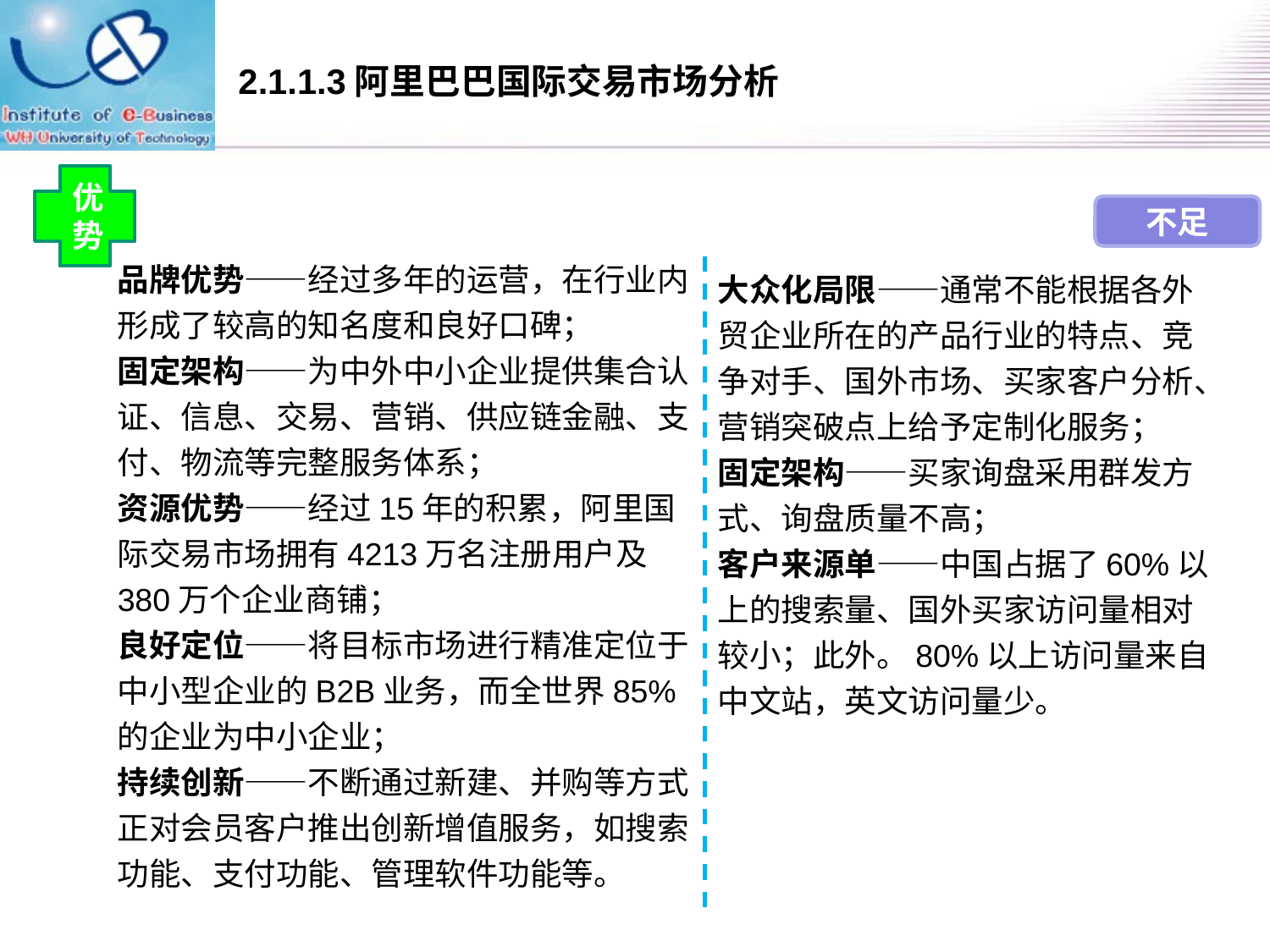

# 2.1.1.3阿里巴巴国际交易市场分析
优势
不足
品牌优势——经过多年的运营，在行业内形成了较高的知名度和良好口碑；
固定架构——为中外中小企业提供集合认证、信息、交易、营销、供应链金融、支付、物流等完整服务体系；
资源优势——经过15年的积累，阿里国际交易市场拥有4213万名注册用户及380万个企业商铺；
良好定位——将目标市场进行精准定位于中小型企业的B2B业务，而全世界85%的企业为中小企业；
持续创新——不断通过新建、并购等方式正对会员客户推出创新增值服务，如搜索功能、支付功能、管理软件功能等。
大众化局限——通常不能根据各外贸企业所在的产品行业的特点、竞争对手、国外市场、买家客户分析、营销突破点上给予定制化服务；
固定架构——买家询盘采用群发方式、询盘质量不高；
客户来源单——中国占据了60%以上的搜索量、国外买家访问量相对较小；此外。80%以上访问量来自中文站，英文访问量少。